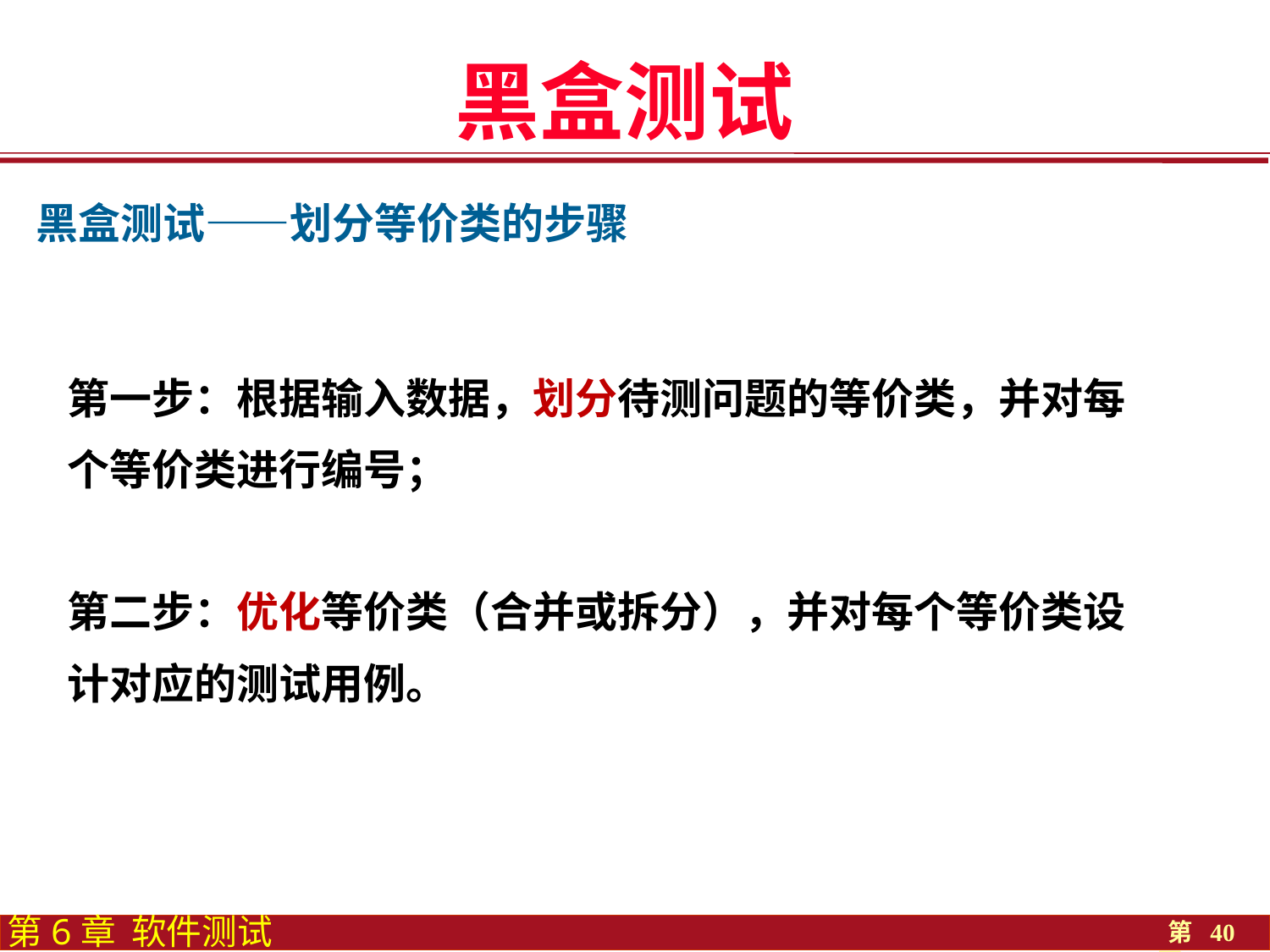

黑盒测试
黑盒测试——划分等价类的步骤
第一步：根据输入数据，划分待测问题的等价类，并对每个等价类进行编号；

第二步：优化等价类（合并或拆分），并对每个等价类设计对应的测试用例。